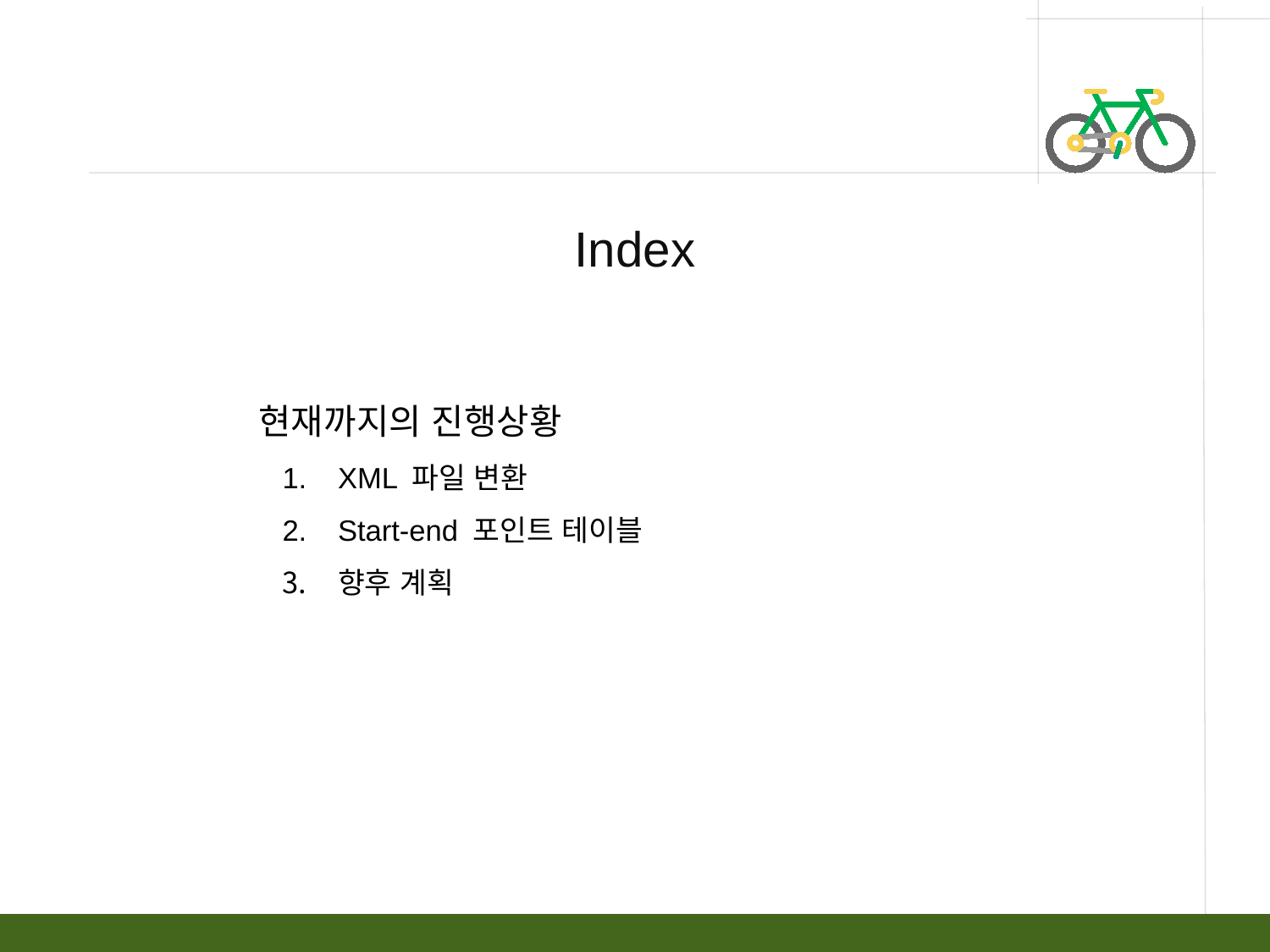

Index

    현재까지의 진행상황
XML 파일 변환
Start-end 포인트 테이블
향후 계획